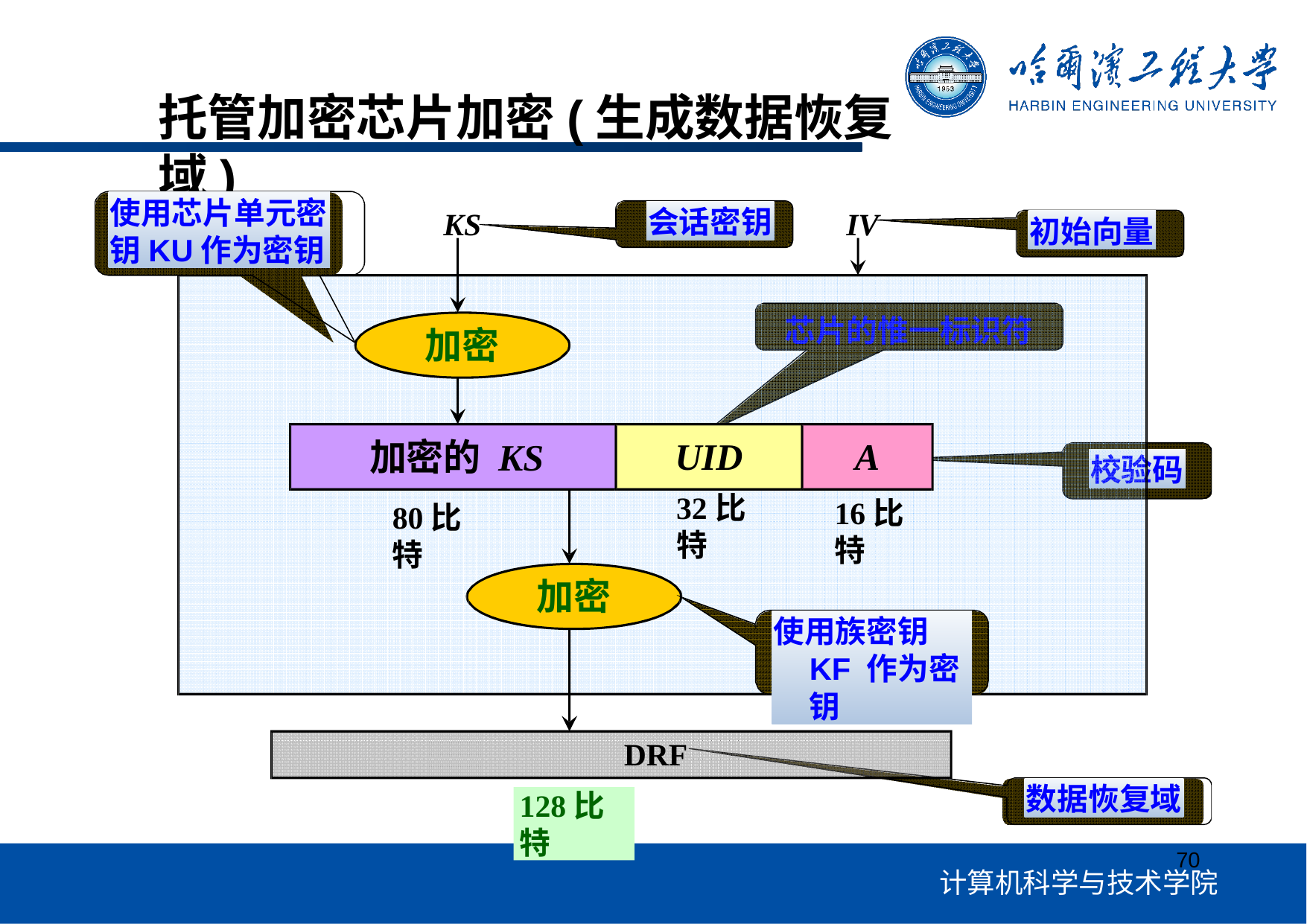

# 托管加密芯片加密(生成数据恢复域)

使用芯片单元密 钥KU作为密钥

会话密钥
KS
IV

初始向量

芯片的惟一标识符

加密

UID
A
加密的 KS

校验码
32比特

16比特
80比特

加密

使用族密钥KF 作为密钥

DRF

数据恢复域
128比特
70